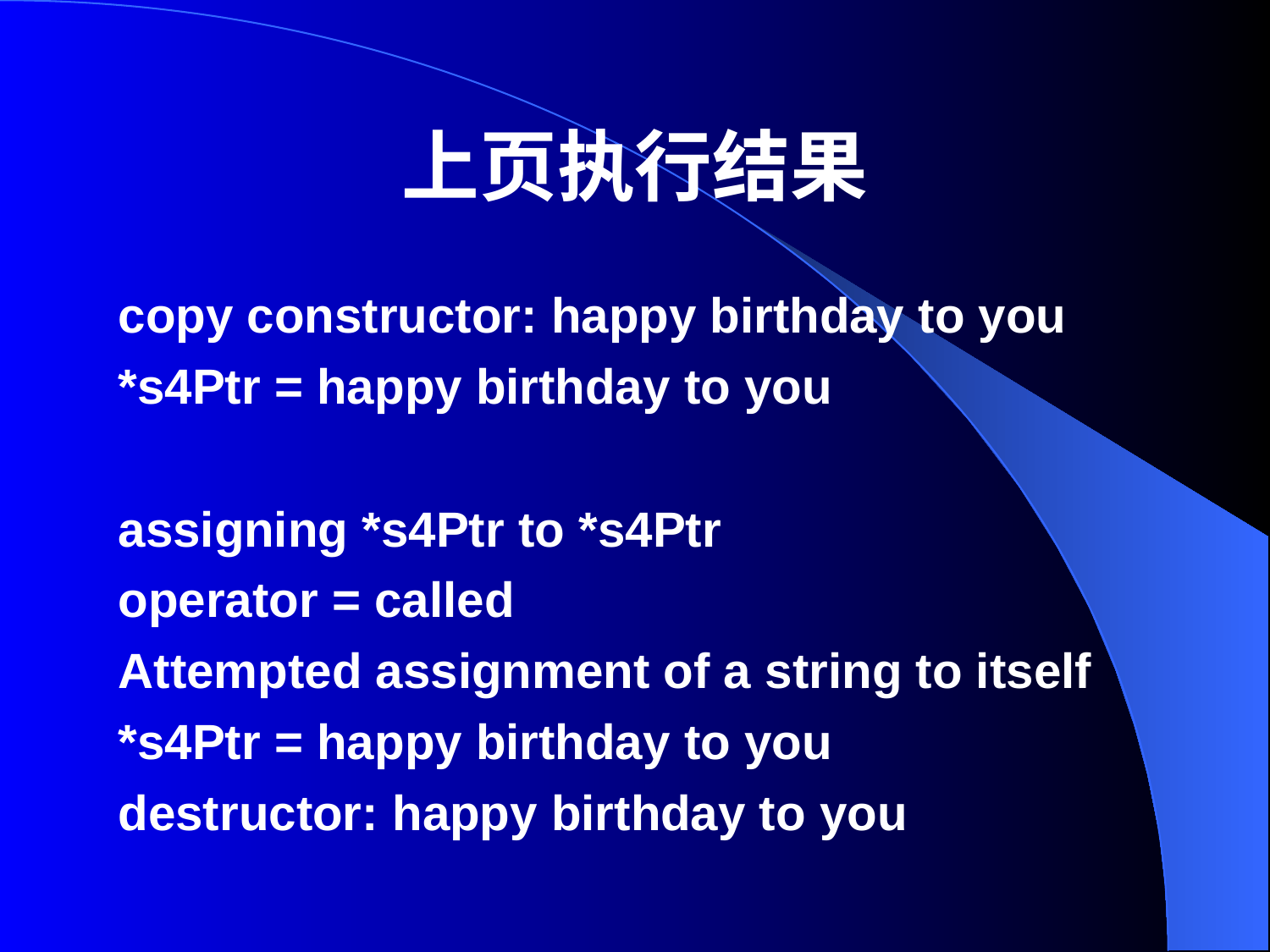

# 上页执行结果
copy constructor: happy birthday to you
*s4Ptr = happy birthday to you
assigning *s4Ptr to *s4Ptr
operator = called
Attempted assignment of a string to itself
*s4Ptr = happy birthday to you
destructor: happy birthday to you